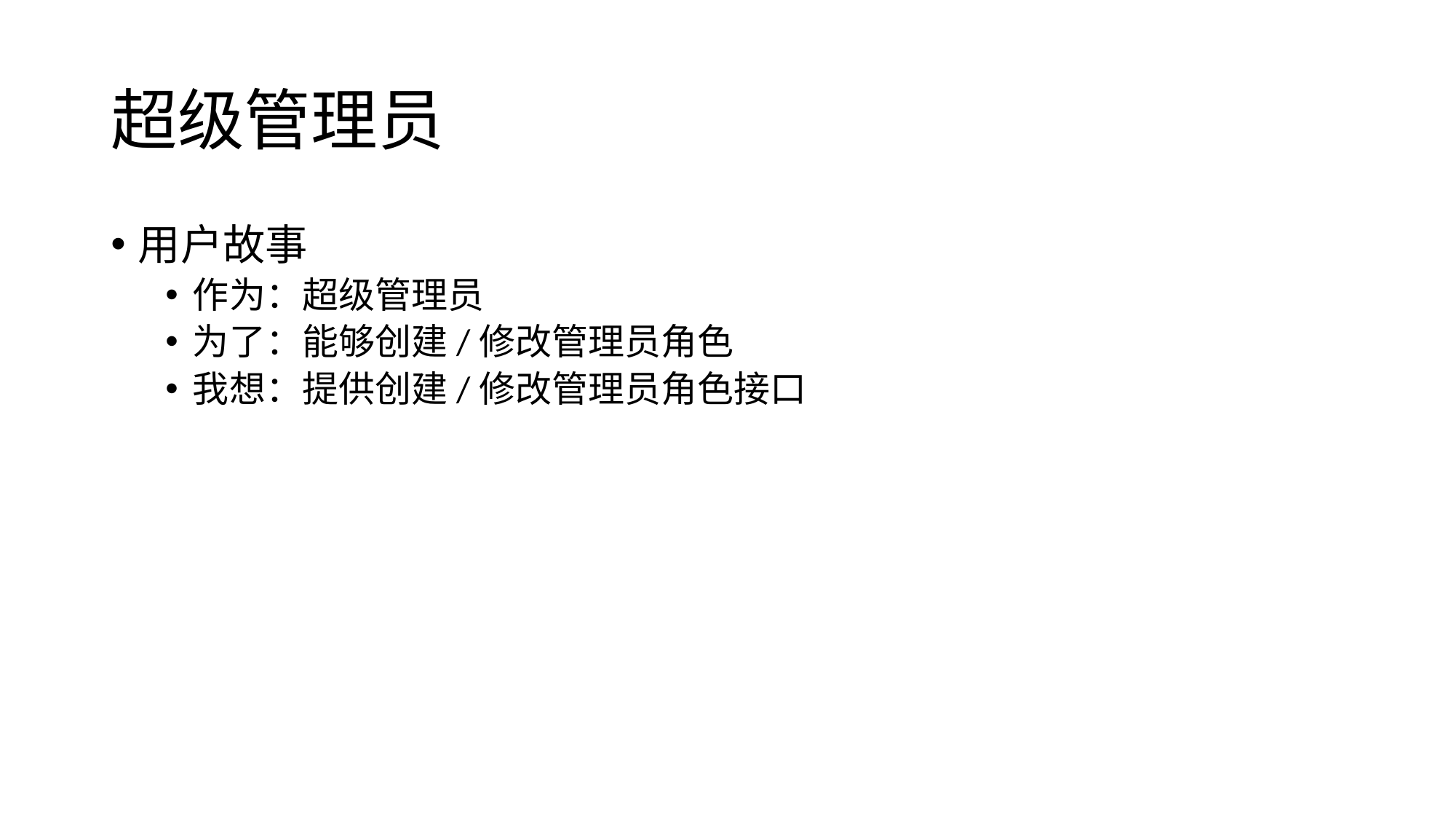

# 超级管理员
用户故事
作为：超级管理员
为了：能够创建/修改管理员角色
我想：提供创建/修改管理员角色接口